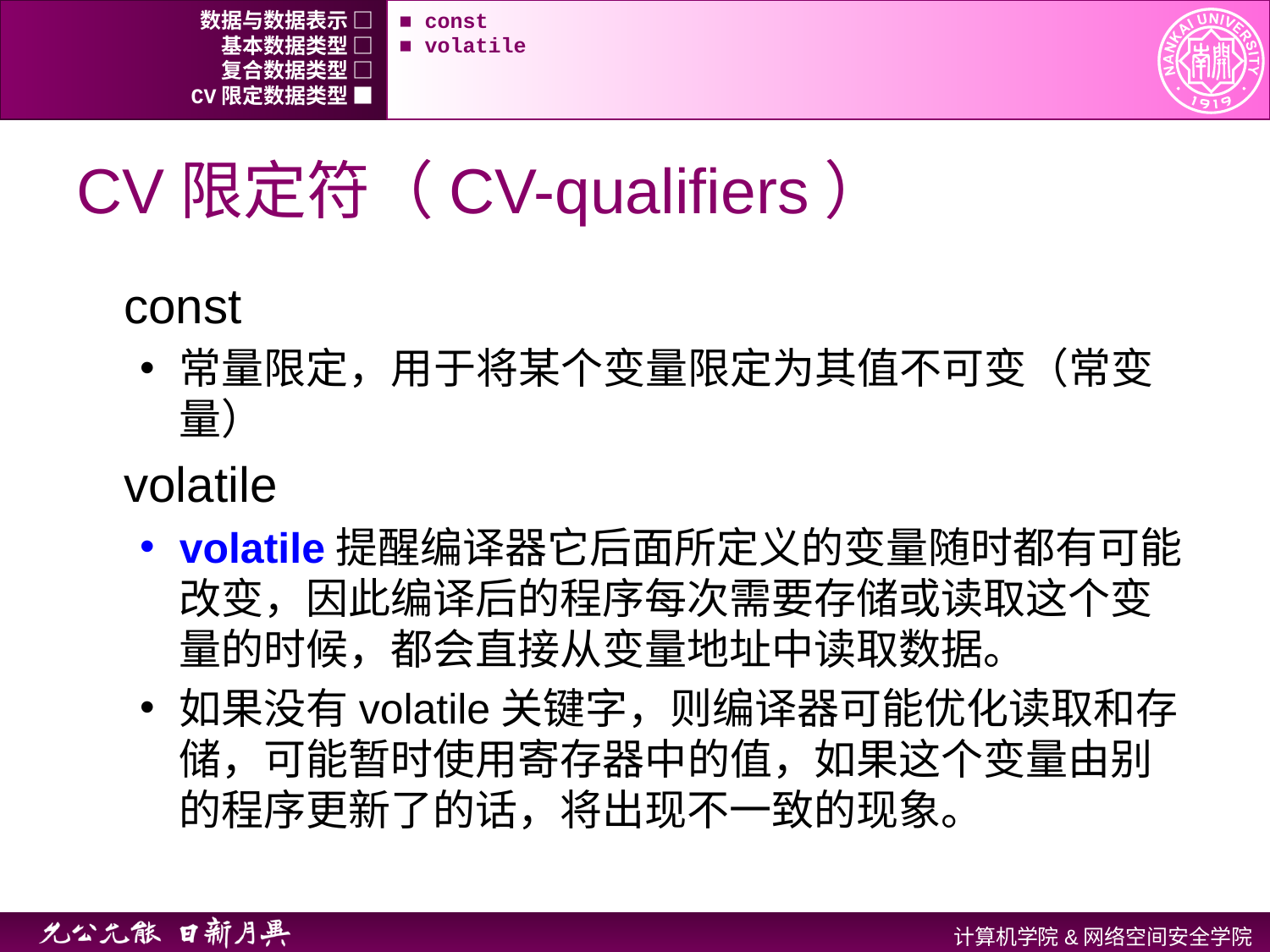

数据与数据表示 □
■ const
基本数据类型 □
■ volatile
复合数据类型 □
CV限定数据类型 ■
# CV限定符（CV-qualifiers）
const
常量限定，用于将某个变量限定为其值不可变（常变量）
volatile
volatile提醒编译器它后面所定义的变量随时都有可能改变，因此编译后的程序每次需要存储或读取这个变量的时候，都会直接从变量地址中读取数据。
如果没有volatile关键字，则编译器可能优化读取和存储，可能暂时使用寄存器中的值，如果这个变量由别的程序更新了的话，将出现不一致的现象。